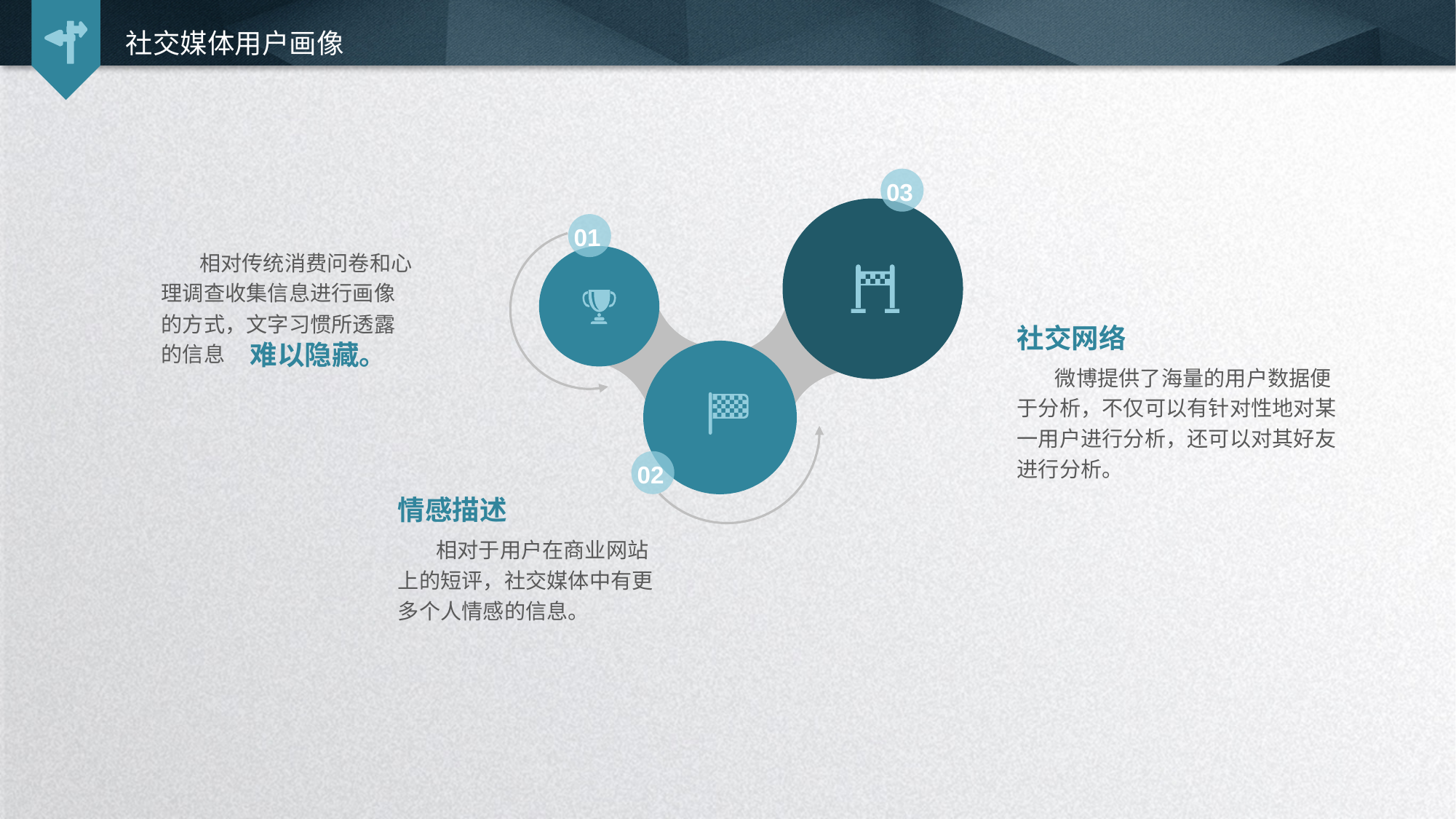

社交媒体用户画像

03

01

       相对传统消费问卷和心理调查收集信息进行画像的方式，文字习惯所透露的信息

社交网络

难以隐藏。

       微博提供了海量的用户数据便于分析，不仅可以有针对性地对某一用户进行分析，还可以对其好友进行分析。

02
情感描述
       相对于用户在商业网站上的短评，社交媒体中有更多个人情感的信息。
延时符